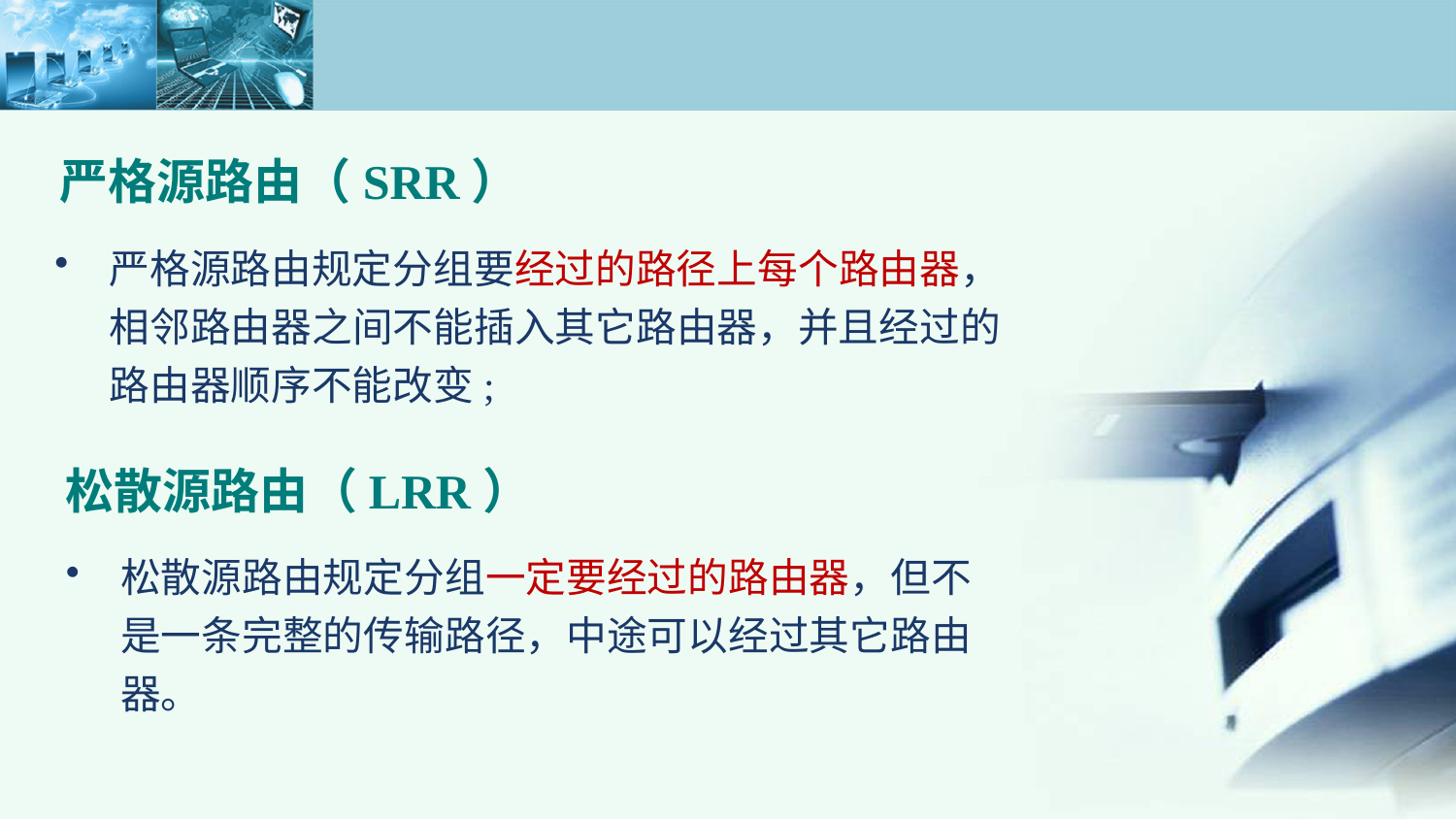

严格源路由（SRR）
严格源路由规定分组要经过的路径上每个路由器，相邻路由器之间不能插入其它路由器，并且经过的路由器顺序不能改变;
松散源路由（LRR）
松散源路由规定分组一定要经过的路由器，但不是一条完整的传输路径，中途可以经过其它路由器。